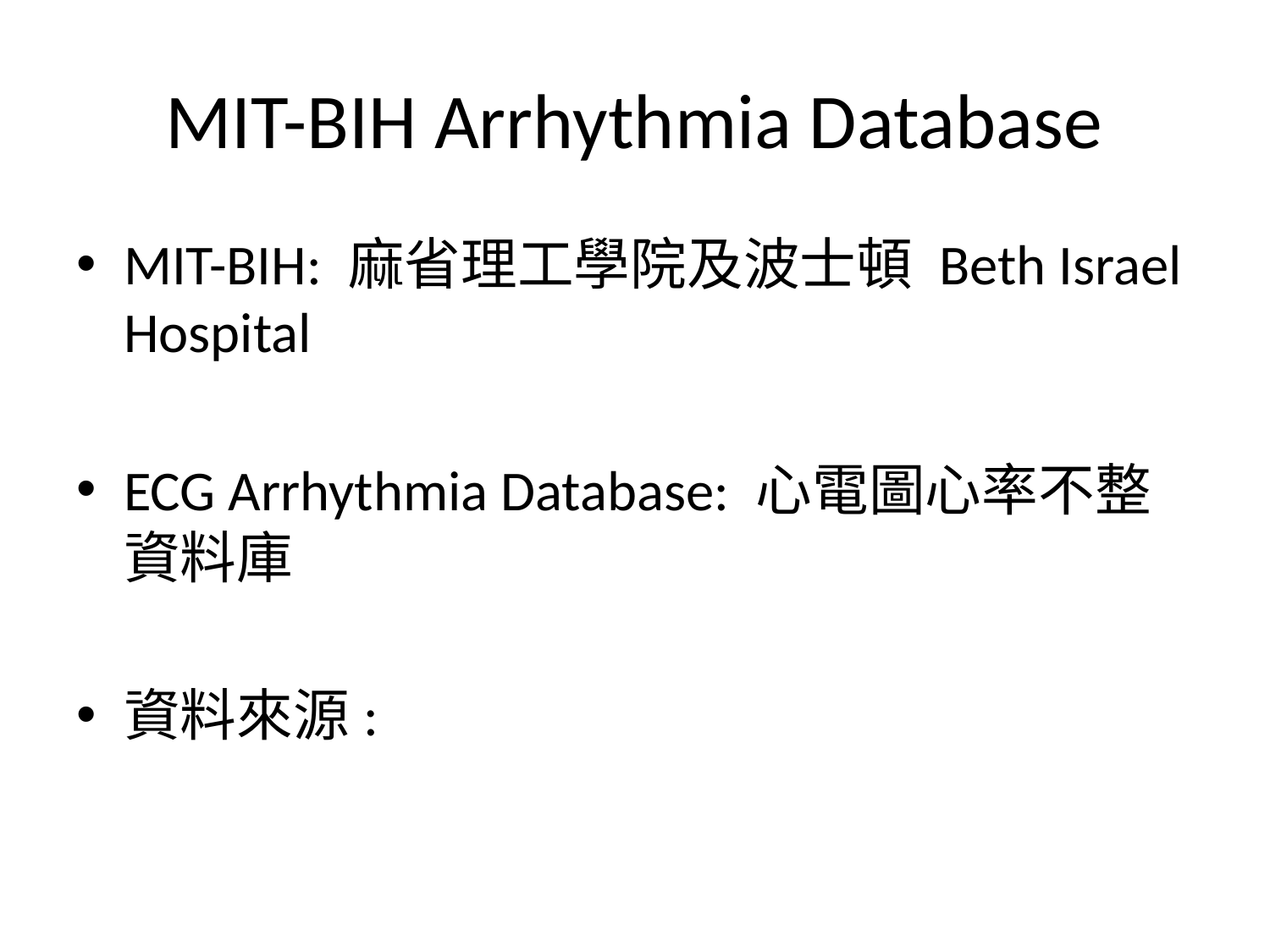

# MIT-BIH Arrhythmia Database
MIT-BIH: 麻省理工學院及波士頓 Beth Israel Hospital

ECG Arrhythmia Database: 心電圖心率不整資料庫

資料來源: